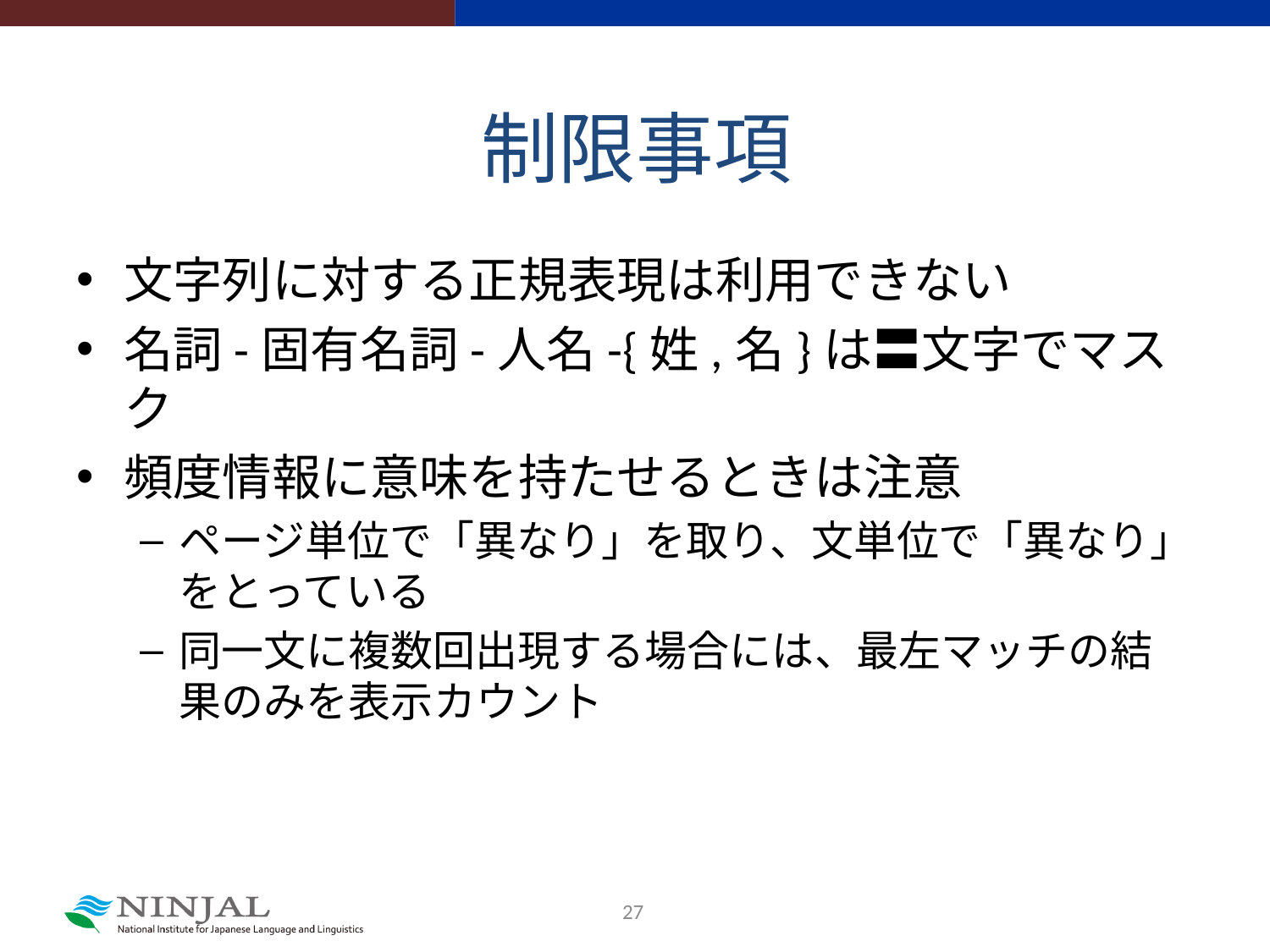

# 制限事項
文字列に対する正規表現は利用できない
名詞-固有名詞-人名-{姓,名}は〓文字でマスク
頻度情報に意味を持たせるときは注意
ページ単位で「異なり」を取り、文単位で「異なり」をとっている
同一文に複数回出現する場合には、最左マッチの結果のみを表示カウント
27